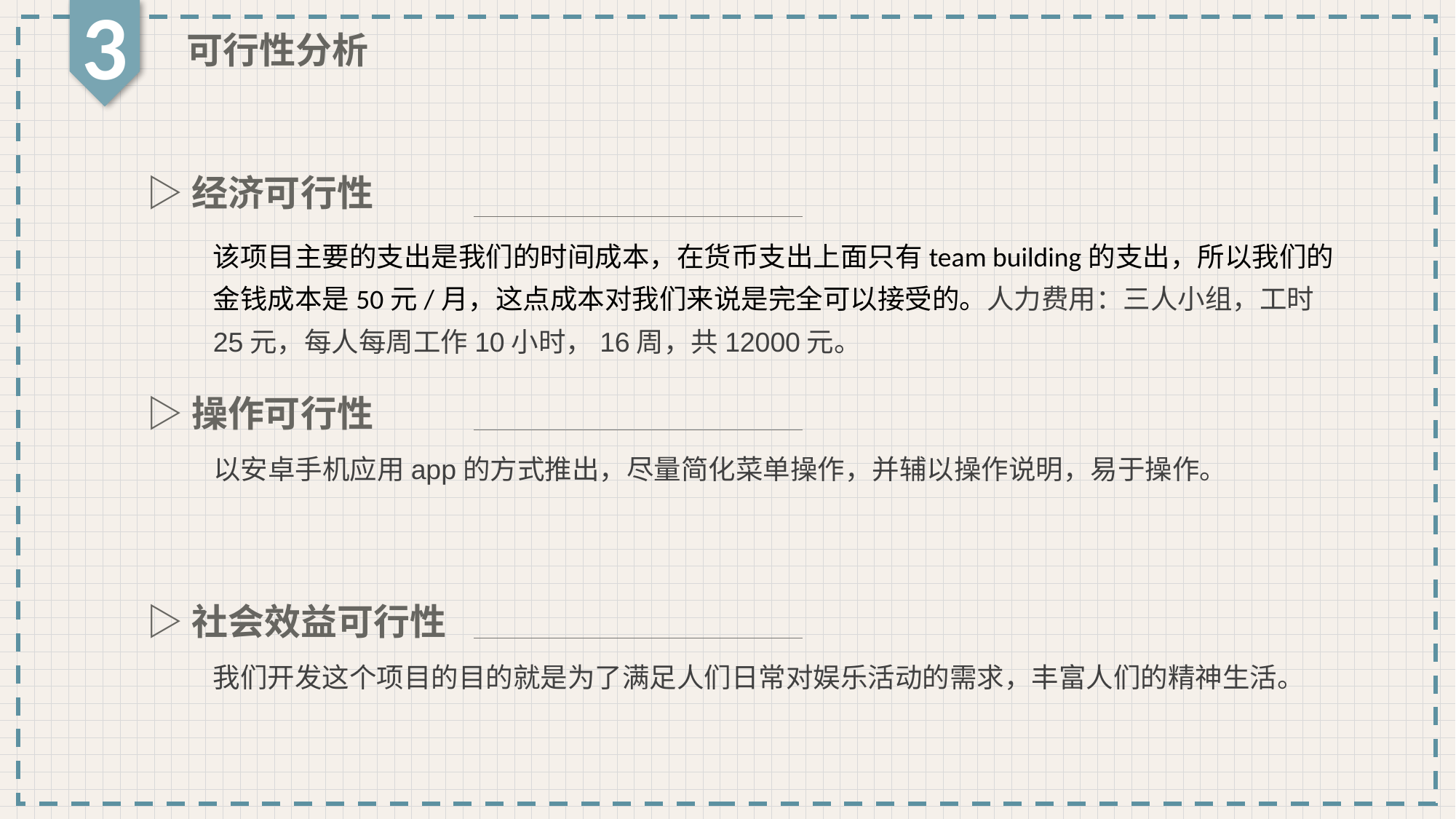

3

可行性分析
▷经济可行性
该项目主要的支出是我们的时间成本，在货币支出上面只有team building的支出，所以我们的金钱成本是50元/月，这点成本对我们来说是完全可以接受的。人力费用：三人小组，工时25元，每人每周工作10小时，16周，共12000元。
▷操作可行性
以安卓手机应用app的方式推出，尽量简化菜单操作，并辅以操作说明，易于操作。
▷社会效益可行性
我们开发这个项目的目的就是为了满足人们日常对娱乐活动的需求，丰富人们的精神生活。